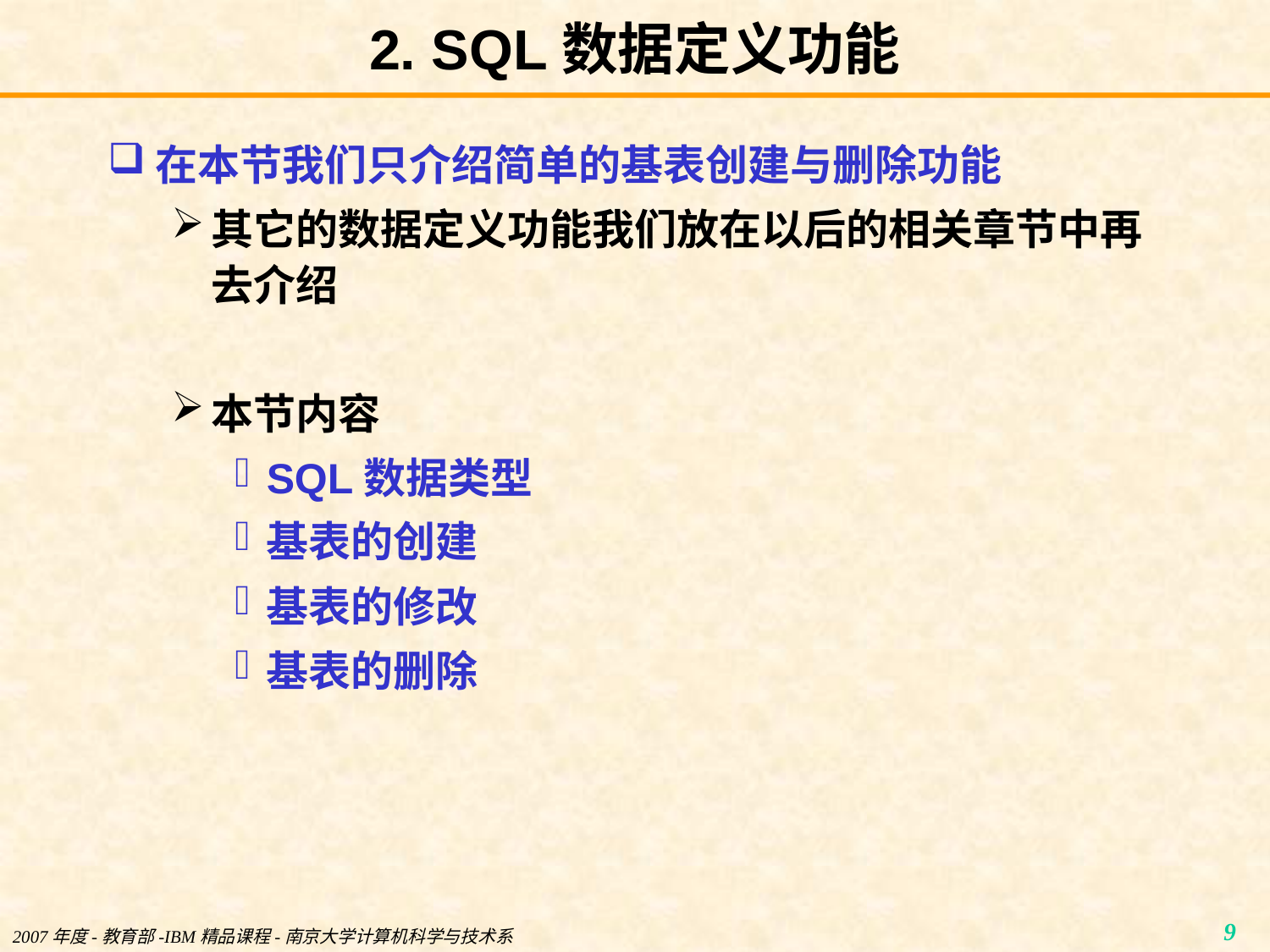

# 2. SQL数据定义功能
在本节我们只介绍简单的基表创建与删除功能
其它的数据定义功能我们放在以后的相关章节中再去介绍

本节内容
SQL数据类型
基表的创建
基表的修改
基表的删除
9
2007年度-教育部-IBM精品课程-南京大学计算机科学与技术系